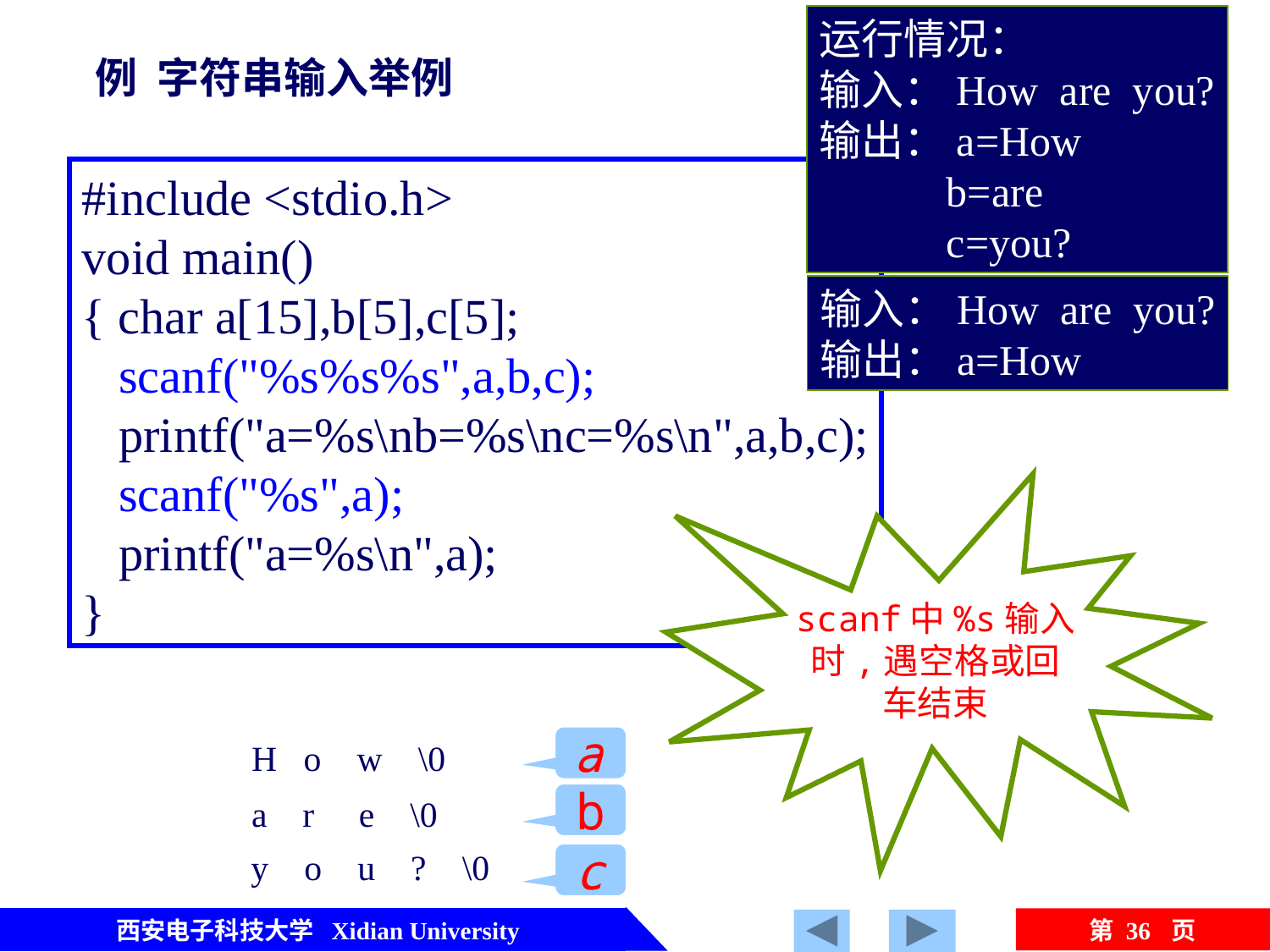

例  字符串输入举例
第六章 数组

运行情况：
输入：How  are  you?
输出：a=How
            b=are
            c=you?
#include <stdio.h>
void main()
{ char a[15],b[5],c[5];
   scanf("%s%s%s",a,b,c);
   printf("a=%s\nb=%s\nc=%s\n",a,b,c);
   scanf("%s",a);
   printf("a=%s\n",a);
}
输入：How  are  you?
输出：a=How
scanf中%s输入时,遇空格或回车结束

H   o    w    \0

a    r     e    \0

y    o    u    ?    \0
a
b
c